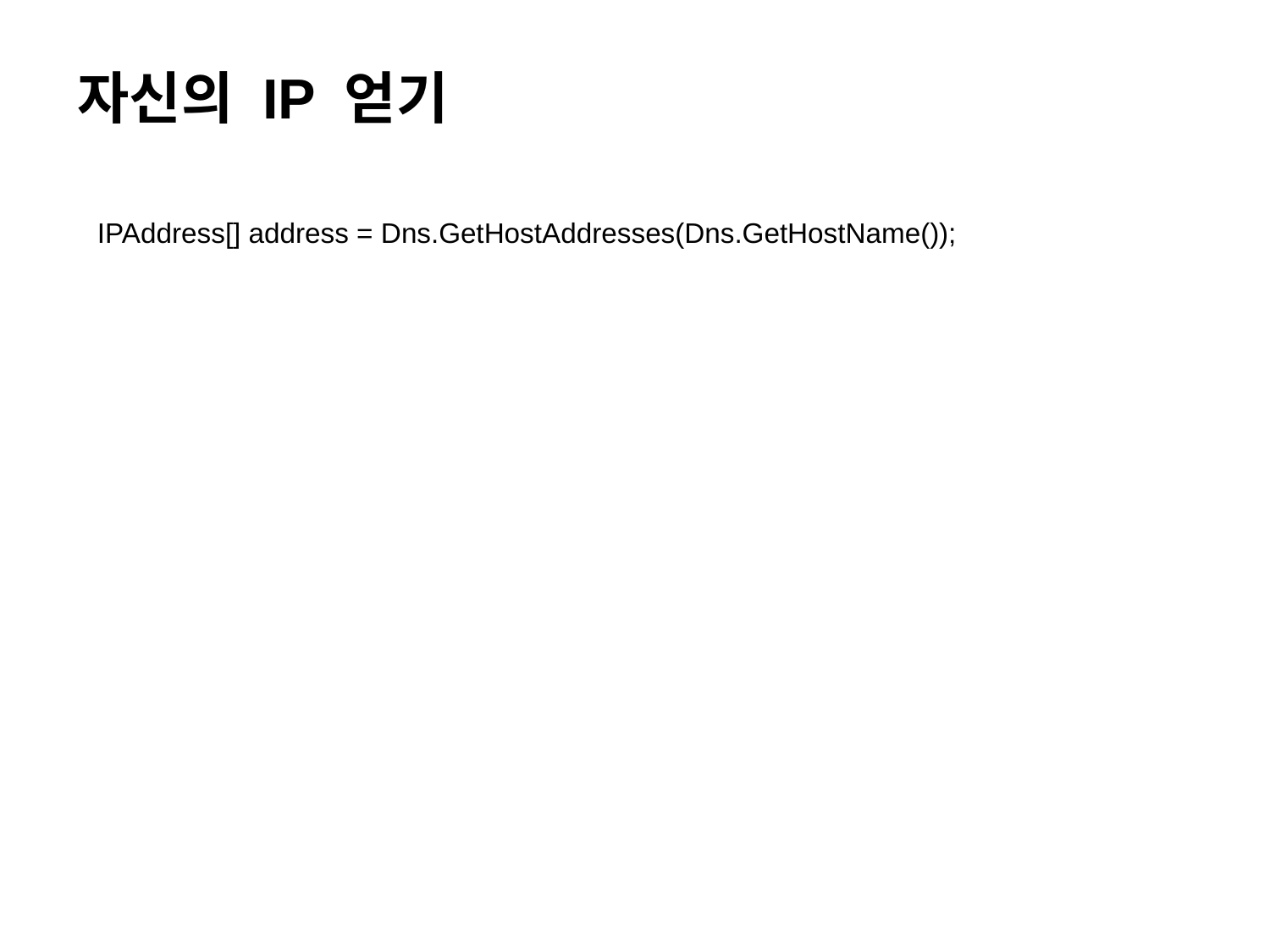

자신의 IP 얻기
IPAddress[] address = Dns.GetHostAddresses(Dns.GetHostName());